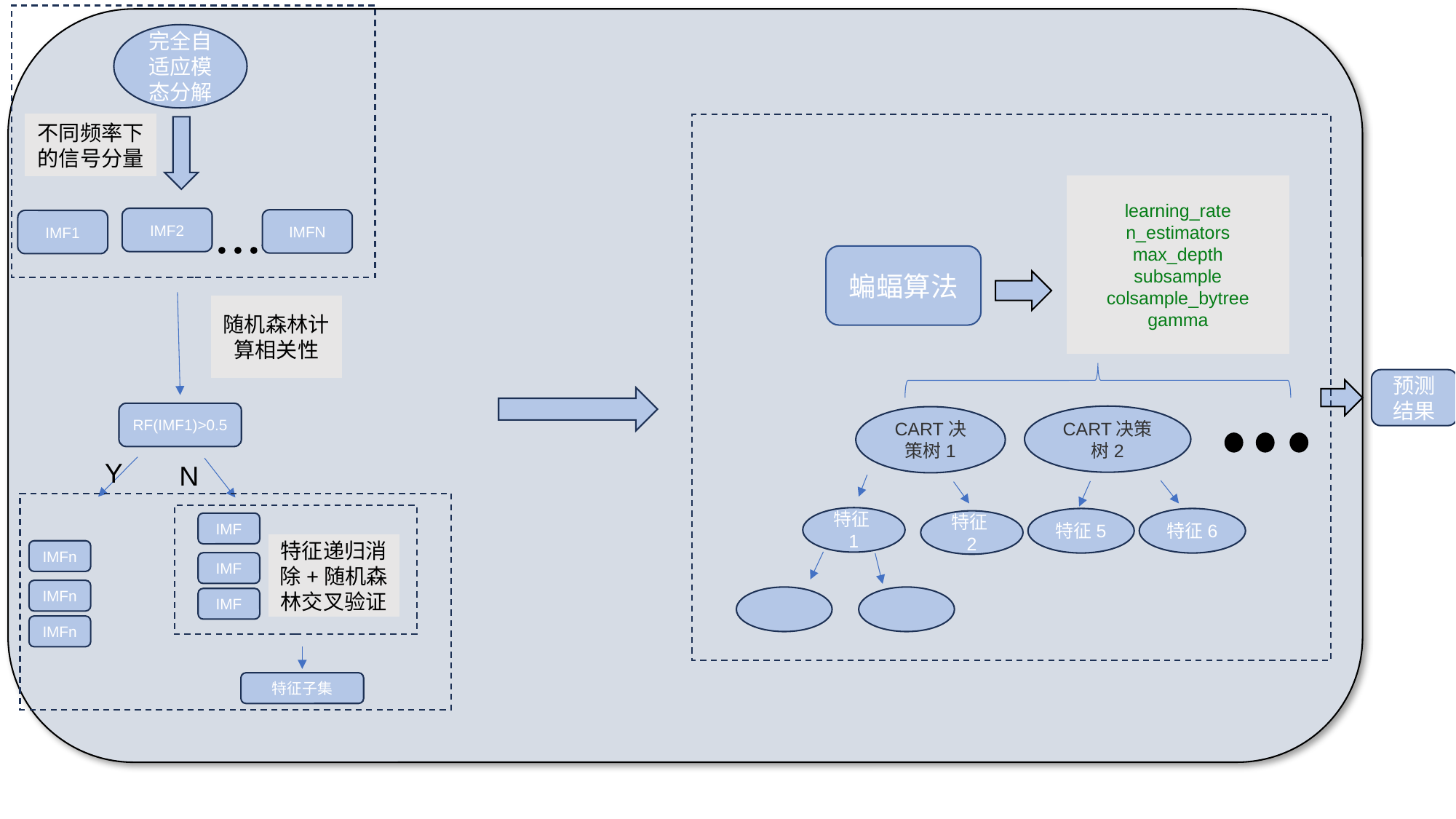

完全自适应模态分解
不同频率下的信号分量

learning_rate n_estimators
max_depth
subsample
colsample_bytree
gamma

IMF2
IMFN
IMF1
蝙蝠算法

随机森林计算相关性
预测结果

RF(IMF1)>0.5
CART决策树2
CART决策树1

Y
N

特征1
特征5
特征6
特征2
IMF
特征递归消除+随机森林交叉验证
IMFn
IMF
IMFn

IMF
IMFn
特征子集